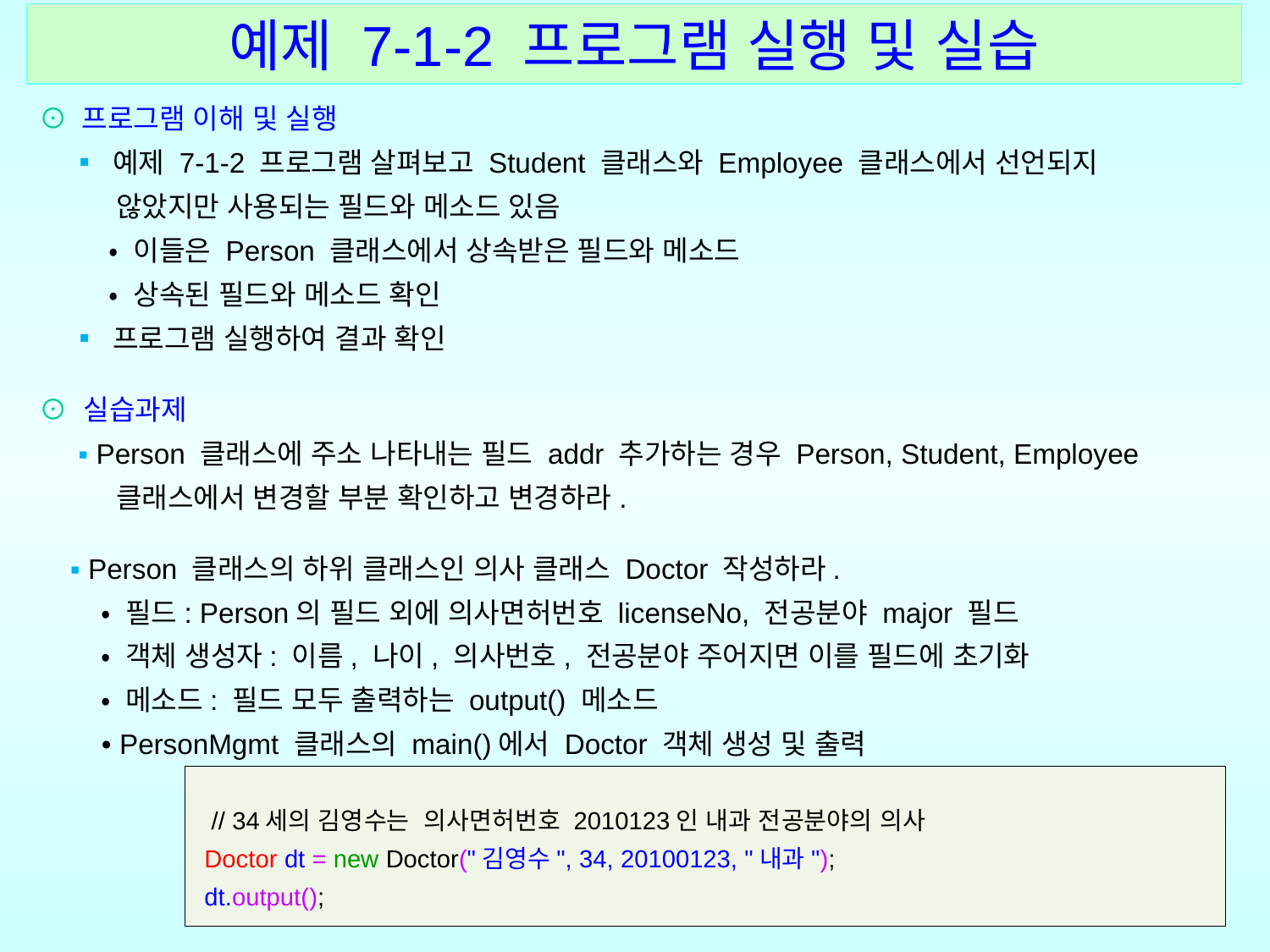

예제 7-1-2 프로그램 실행 및 실습
⊙ 프로그램 이해 및 실행
    ▪ 예제 7-1-2 프로그램 살펴보고 Student 클래스와 Employee 클래스에서 선언되지
         않았지만 사용되는 필드와 메소드 있음
         • 이들은 Person 클래스에서 상속받은 필드와 메소드
         • 상속된 필드와 메소드 확인
    ▪ 프로그램 실행하여 결과 확인

⊙ 실습과제
     ▪ Person 클래스에 주소 나타내는 필드 addr 추가하는 경우 Person, Student, Employee
         클래스에서 변경할 부분 확인하고 변경하라.

    ▪ Person 클래스의 하위 클래스인 의사 클래스 Doctor 작성하라.
        • 필드: Person의 필드 외에 의사면허번호 licenseNo, 전공분야 major 필드
        • 객체 생성자: 이름, 나이, 의사번호, 전공분야 주어지면 이를 필드에 초기화
        • 메소드: 필드 모두 출력하는 output() 메소드
        • PersonMgmt 클래스의 main()에서 Doctor 객체 생성 및 출력

  // 34세의 김영수는  의사면허번호 2010123인 내과 전공분야의 의사
 Doctor dt = new Doctor("김영수", 34, 20100123, "내과");
 dt.output();